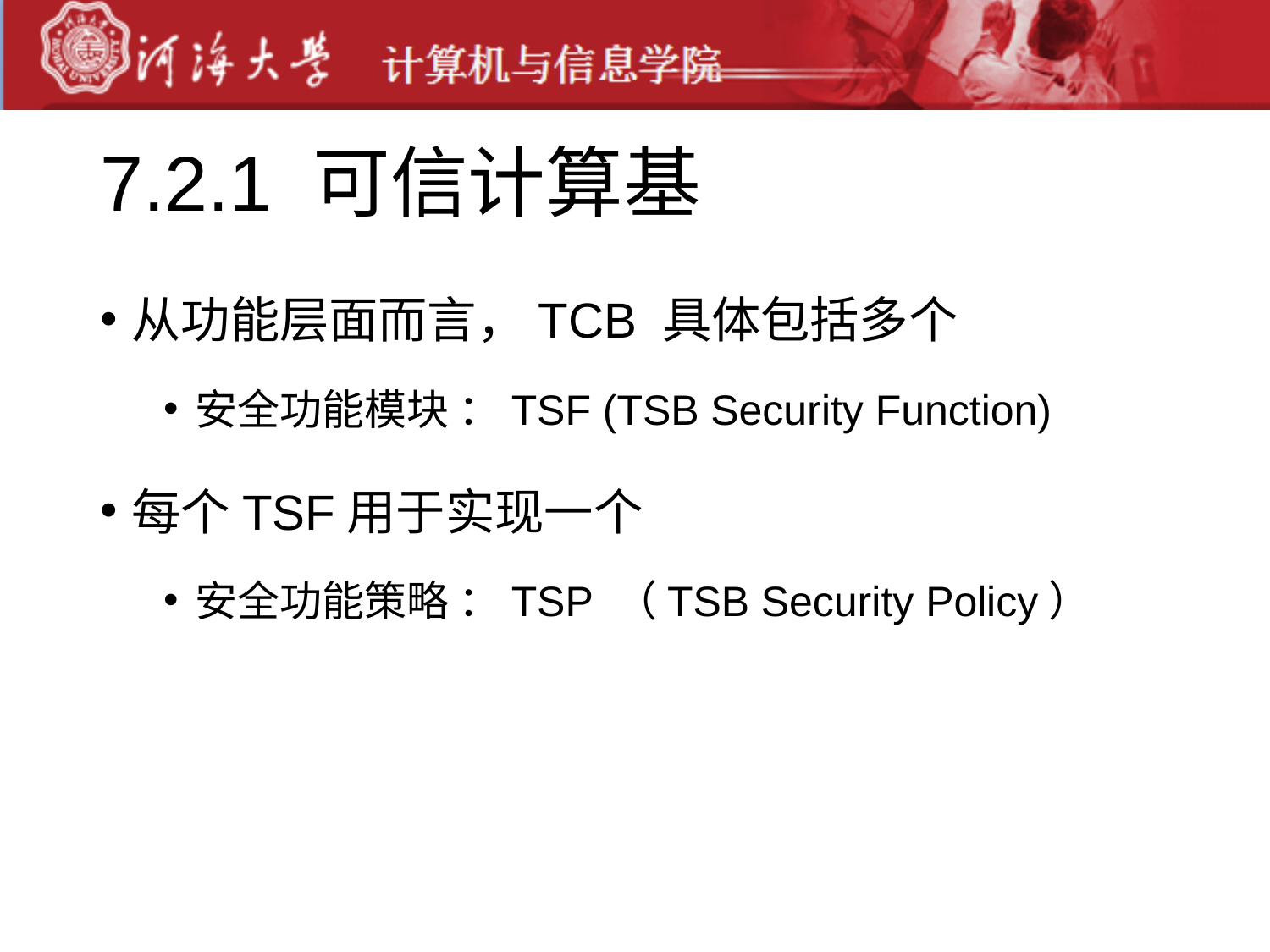

# 7.2.1 可信计算基
从功能层面而言，TCB 具体包括多个
安全功能模块 ：TSF (TSB Security Function)
每个TSF用于实现一个
安全功能策略 ：TSP （TSB Security Policy）